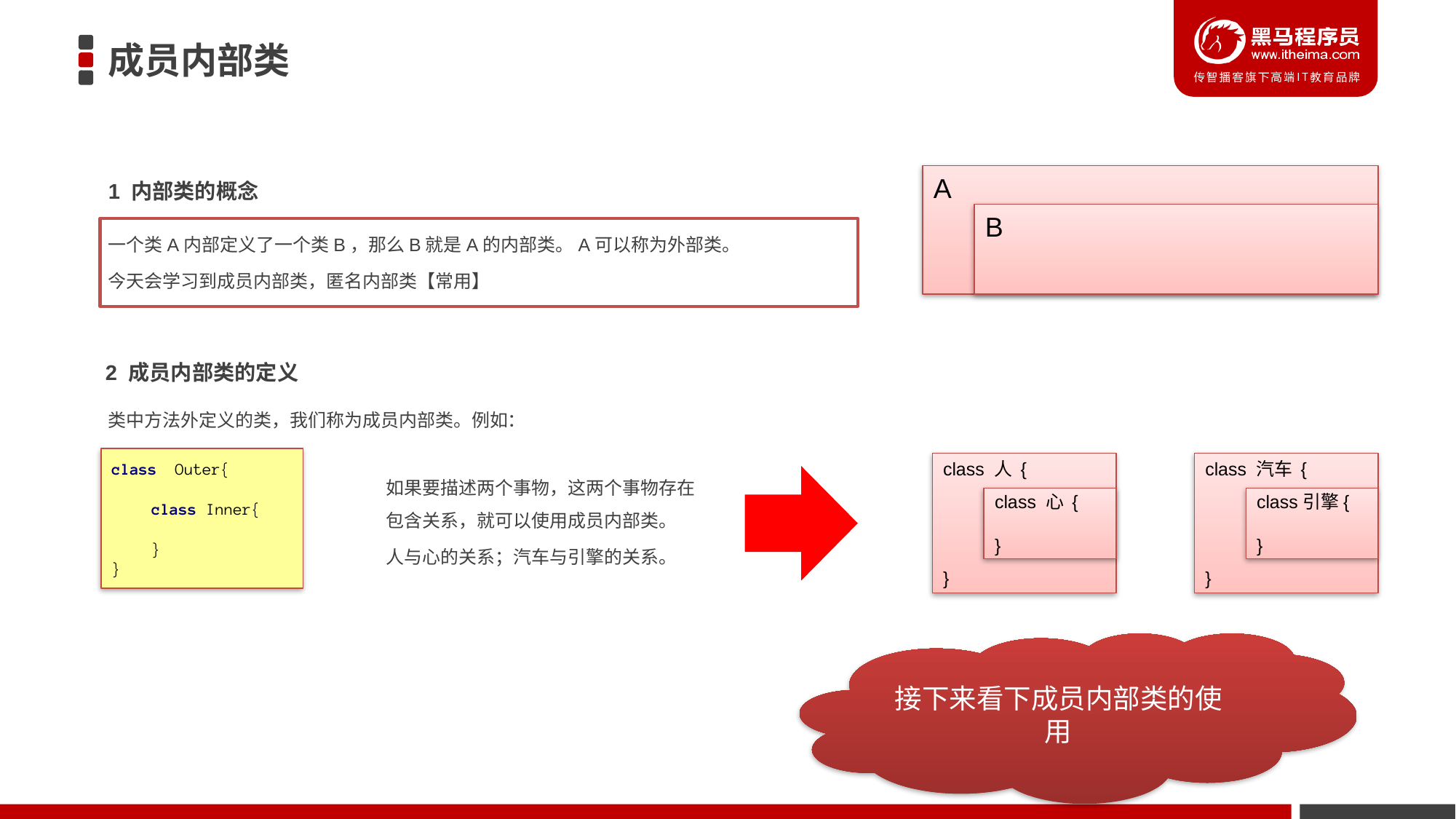

# 成员内部类
1 内部类的概念
A
B
一个类A内部定义了一个类B，那么B就是A的内部类。A可以称为外部类。
今天会学习到成员内部类，匿名内部类【常用】
2 成员内部类的定义
类中方法外定义的类，我们称为成员内部类。例如：
class  Outer{

    class Inner{
    }
}
class 人 {

}
class 汽车 {

}
如果要描述两个事物，这两个事物存在包含关系，就可以使用成员内部类。
人与心的关系；汽车与引擎的关系。

class 心 {

}
class引擎{

}
接下来看下成员内部类的使用